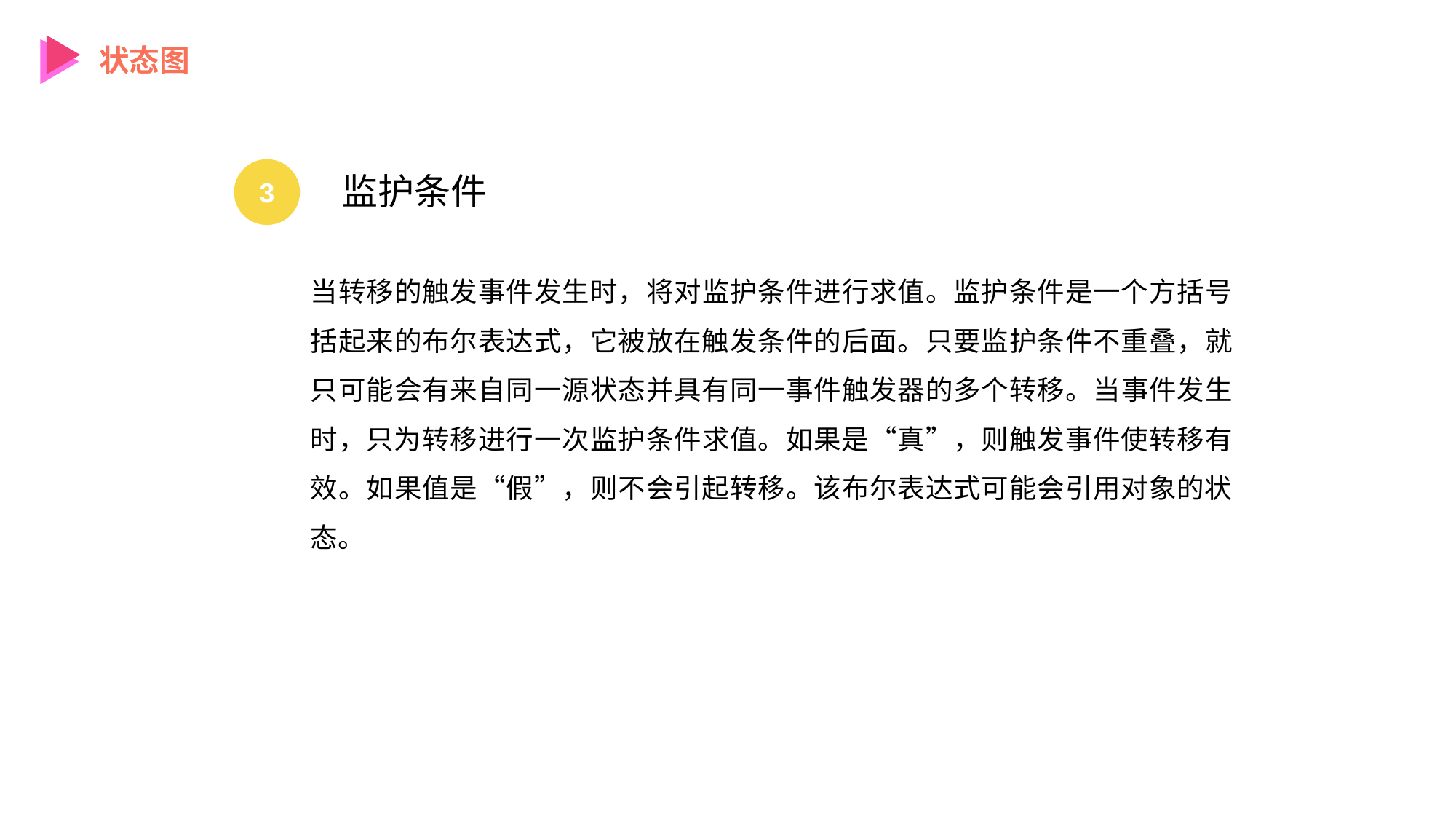

状态图
3
监护条件
当转移的触发事件发生时，将对监护条件进行求值。监护条件是一个方括号括起来的布尔表达式，它被放在触发条件的后面。只要监护条件不重叠，就只可能会有来自同一源状态并具有同一事件触发器的多个转移。当事件发生时，只为转移进行一次监护条件求值。如果是“真”，则触发事件使转移有效。如果值是“假”，则不会引起转移。该布尔表达式可能会引用对象的状态。